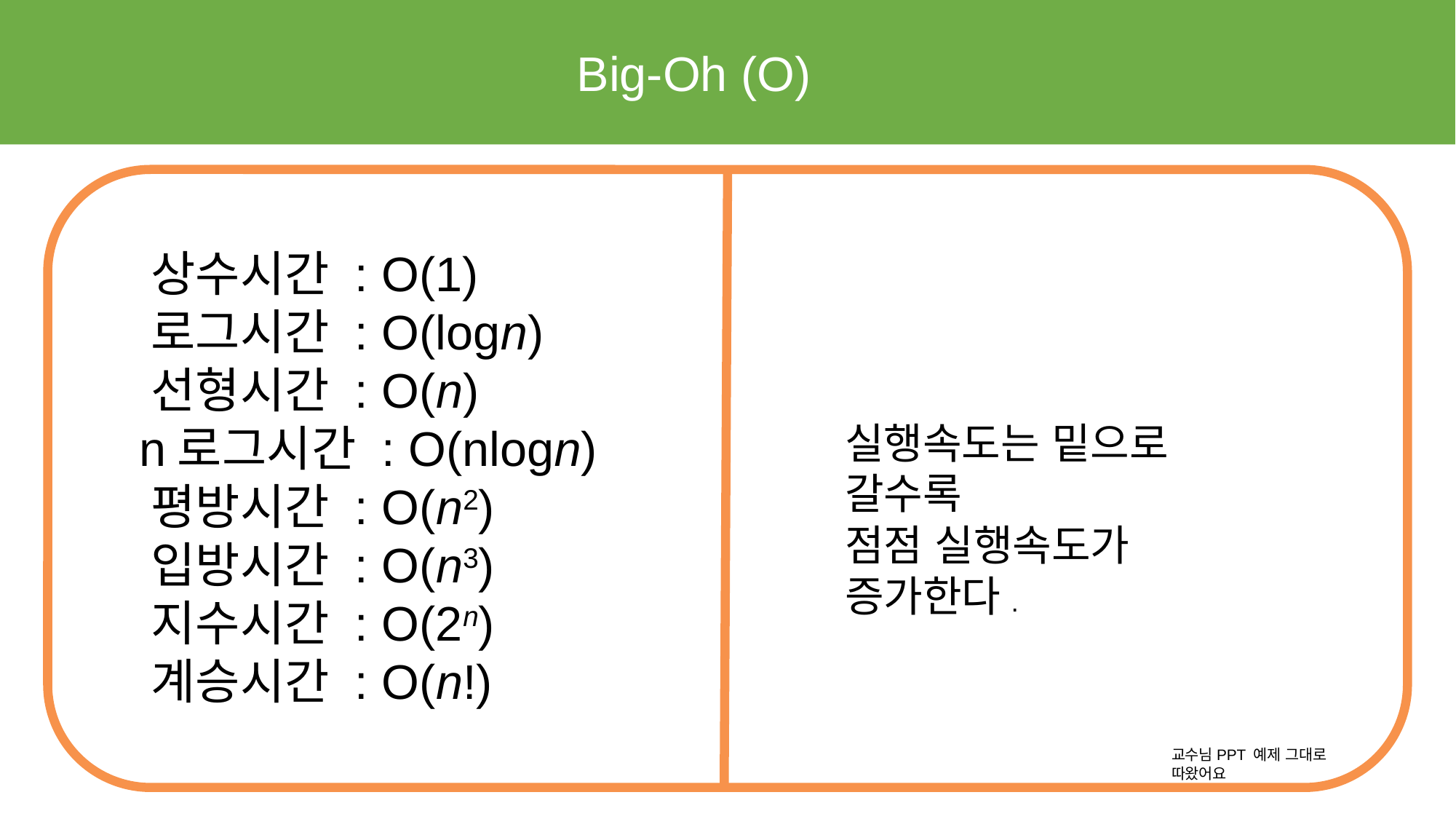

Big-Oh (O)

 상수시간 : O(1)
 로그시간 : O(logn)
 선형시간 : O(n)
 n로그시간 : O(nlogn)
 평방시간 : O(n2)
 입방시간 : O(n3)
 지수시간 : O(2n)
 계승시간 : O(n!)
실행속도는 밑으로 갈수록
점점 실행속도가 증가한다.
교수님PPT 예제 그대로 따왔어요